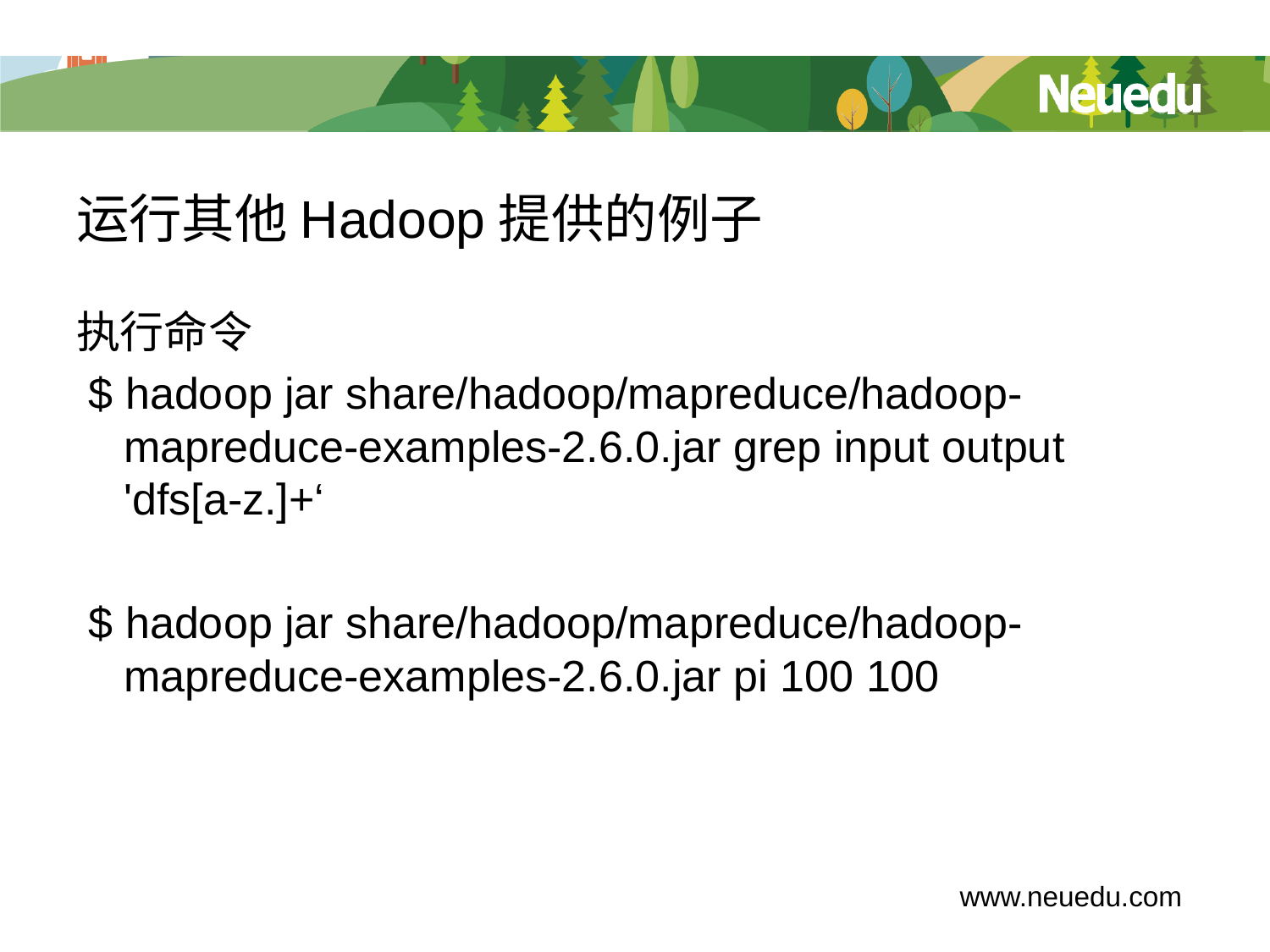

# 运行其他Hadoop提供的例子
执行命令
 $ hadoop jar share/hadoop/mapreduce/hadoop-mapreduce-examples-2.6.0.jar grep input output 'dfs[a-z.]+‘

 $ hadoop jar share/hadoop/mapreduce/hadoop-mapreduce-examples-2.6.0.jar pi 100 100